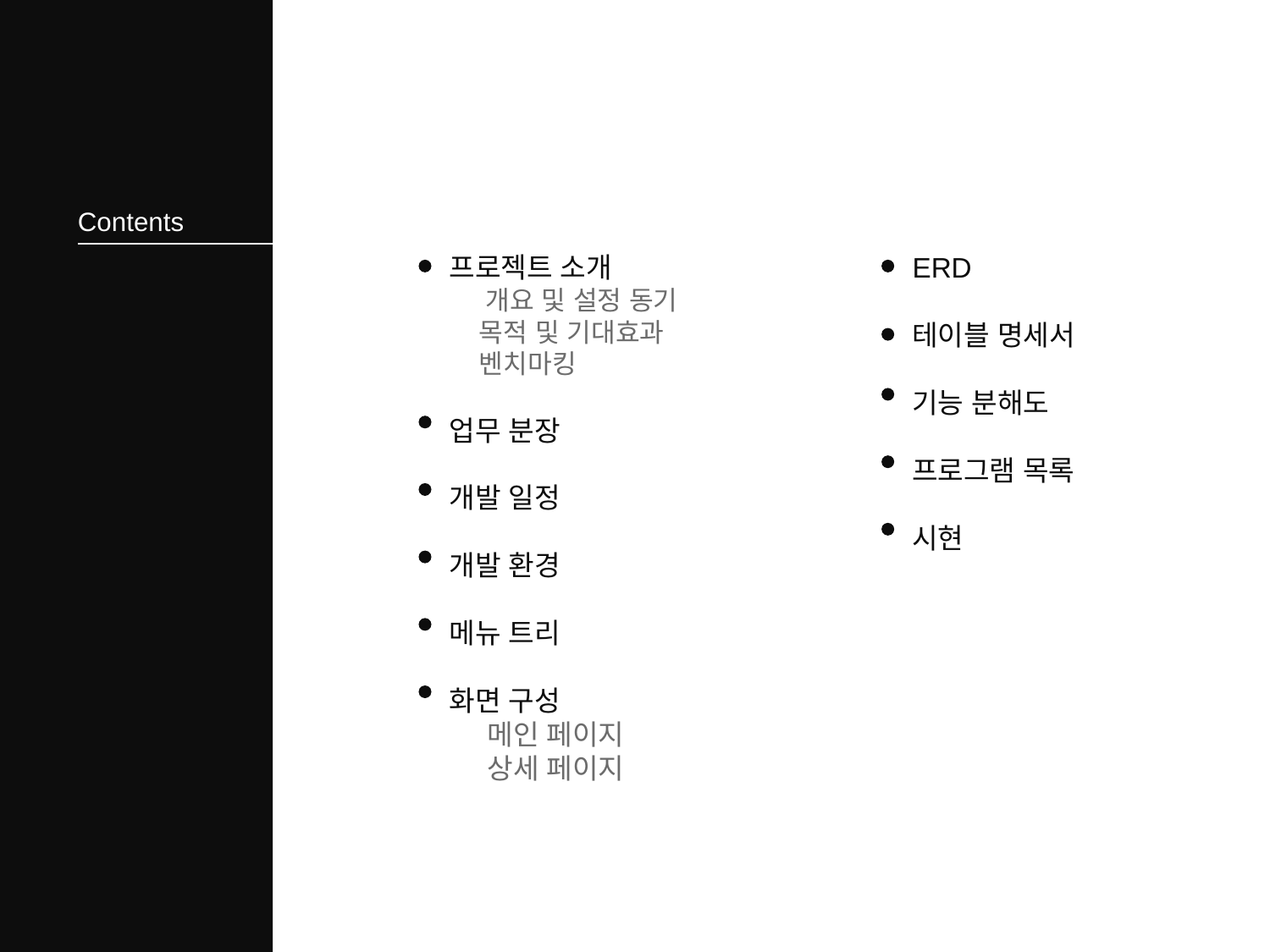

Contents
프로젝트 소개
    개요 및 설정 동기
    목적 및 기대효과
    벤치마킹
업무 분장
개발 일정
개발 환경
메뉴 트리
화면 구성
    메인 페이지
    상세 페이지
ERD
테이블 명세서
기능 분해도
프로그램 목록
시현